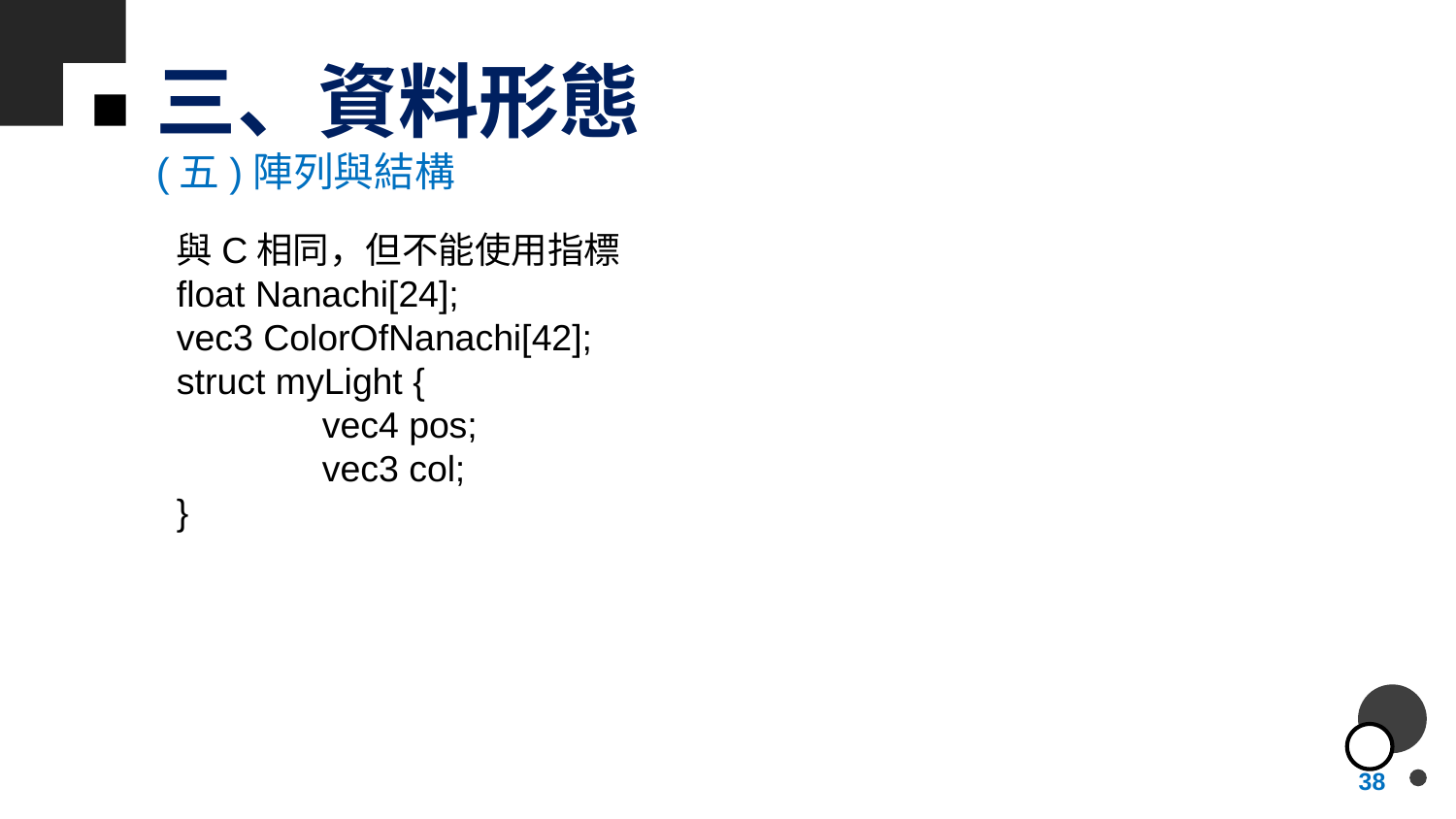

# 三、資料形態
(五)陣列與結構
與C相同，但不能使用指標
float Nanachi[24];
vec3 ColorOfNanachi[42];
struct myLight {
  	vec4 pos;
  	vec3 col;
}

38